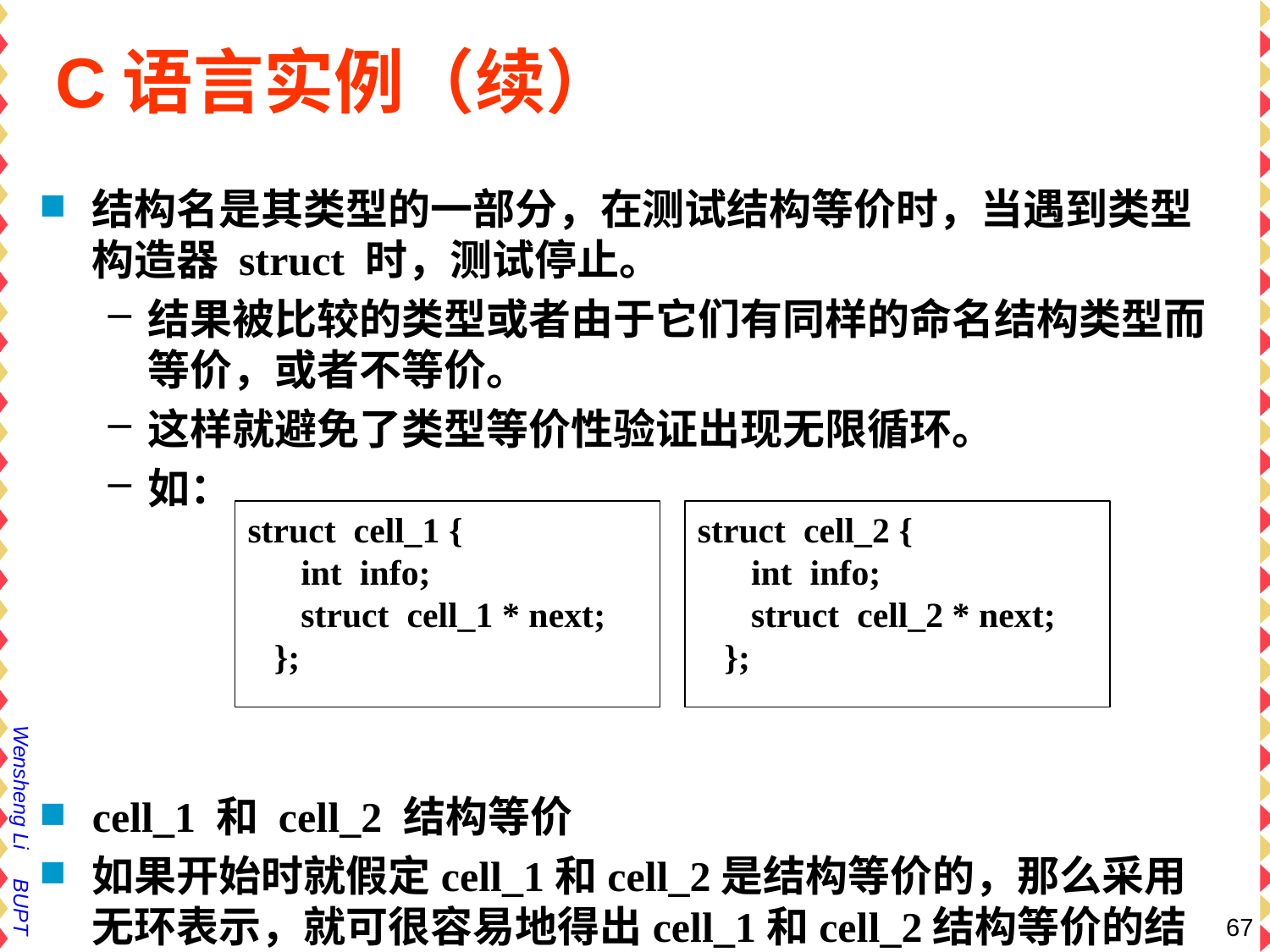

# C语言实例（续）
结构名是其类型的一部分，在测试结构等价时，当遇到类型构造器 struct 时，测试停止。
结果被比较的类型或者由于它们有同样的命名结构类型而等价，或者不等价。
这样就避免了类型等价性验证出现无限循环。
如：

cell_1 和 cell_2 结构等价
如果开始时就假定cell_1和cell_2是结构等价的，那么采用无环表示，就可很容易地得出cell_1和cell_2结构等价的结论。
struct  cell_1 {
      int  info;
      struct  cell_1 * next;
   };
struct  cell_2 {
      int  info;
      struct  cell_2 * next;
   };
67